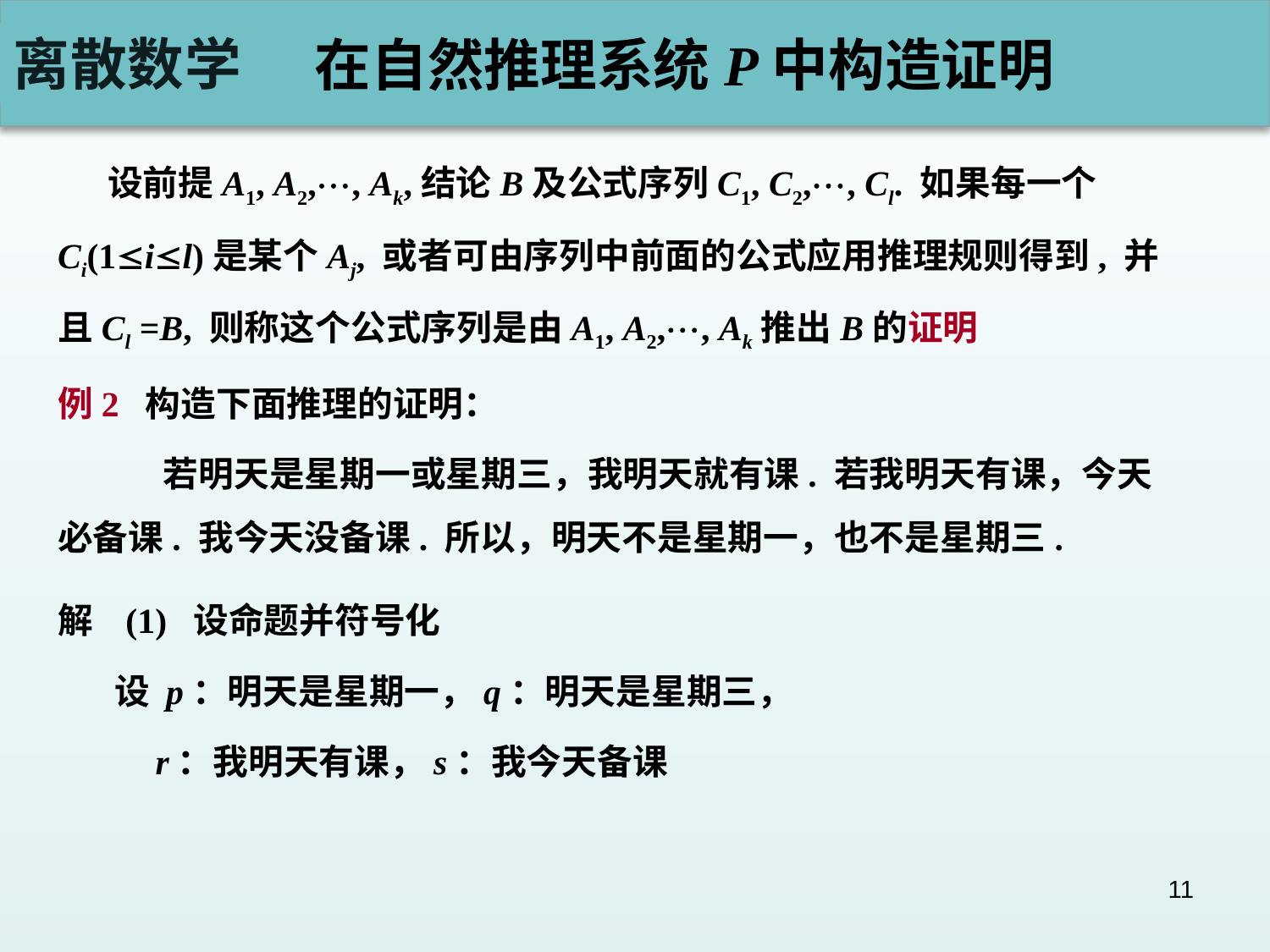

# 在自然推理系统P中构造证明
设前提A1, A2,…, Ak,结论B及公式序列C1, C2,…, Cl. 如果每一个Ci(1≤i≤l)是某个Aj, 或者可由序列中前面的公式应用推理规则得到, 并且Cl =B, 则称这个公式序列是由A1, A2,…, Ak推出B的证明
例2  构造下面推理的证明：
    若明天是星期一或星期三，我明天就有课. 若我明天有课，今天必备课. 我今天没备课. 所以，明天不是星期一，也不是星期三.
解   (1)  设命题并符号化
      设 p：明天是星期一，q：明天是星期三，
           r：我明天有课，s：我今天备课
11